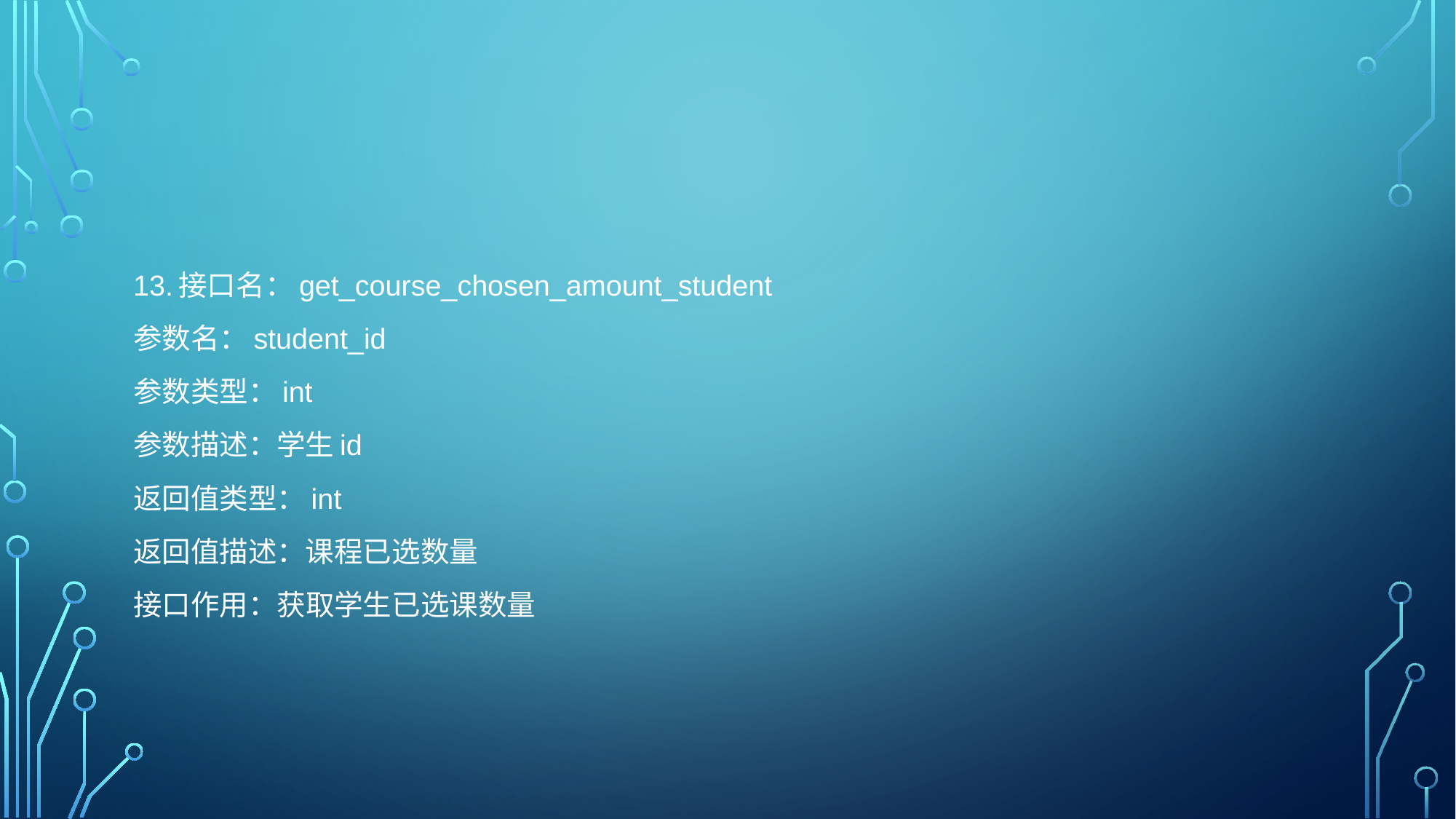

#

13.接口名：get_course_chosen_amount_student
参数名：student_id
参数类型：int
参数描述：学生id
返回值类型：int
返回值描述：课程已选数量
接口作用：获取学生已选课数量